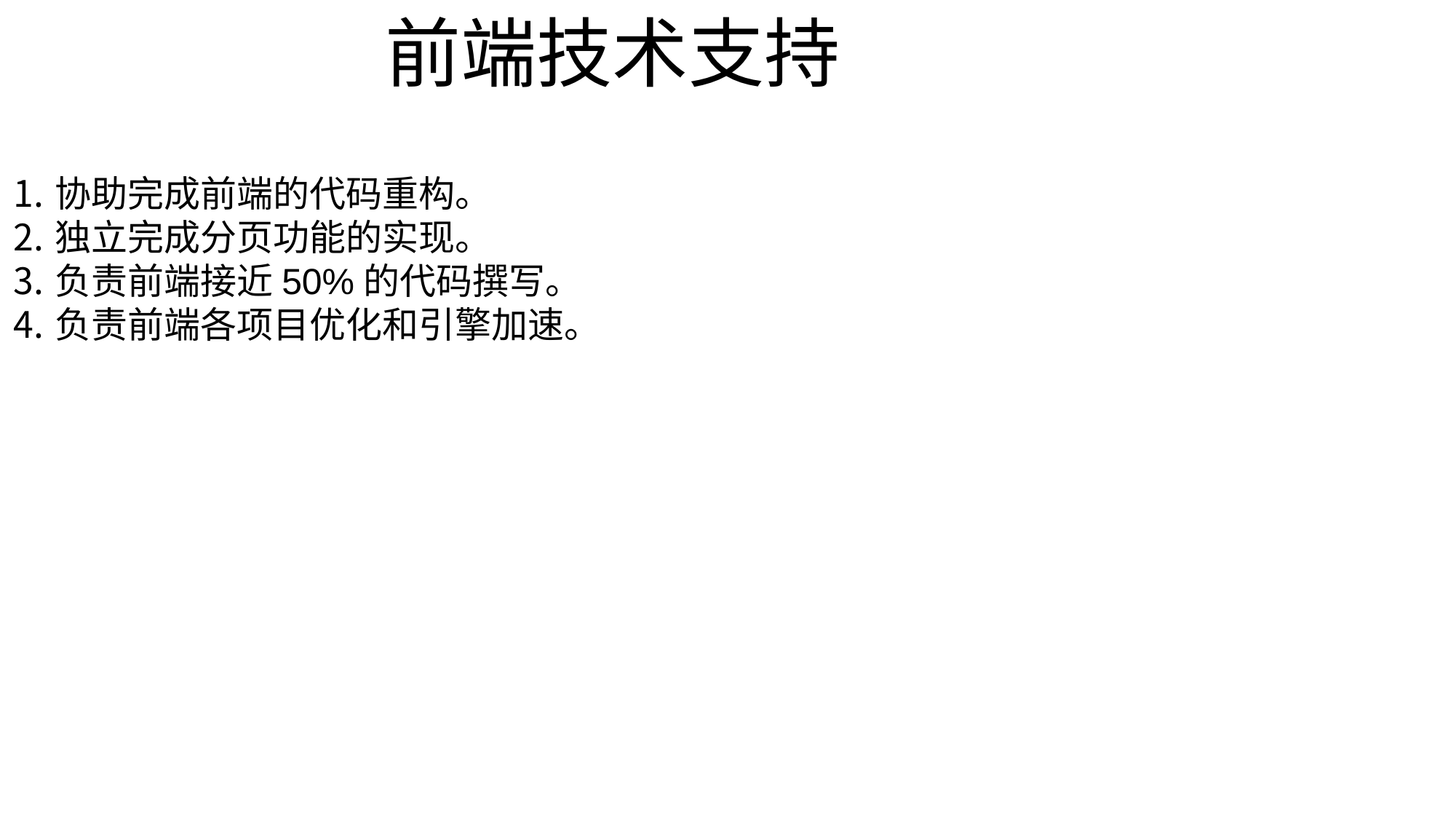

前端技术支持
协助完成前端的代码重构。
独立完成分页功能的实现。
负责前端接近50%的代码撰写。
负责前端各项目优化和引擎加速。